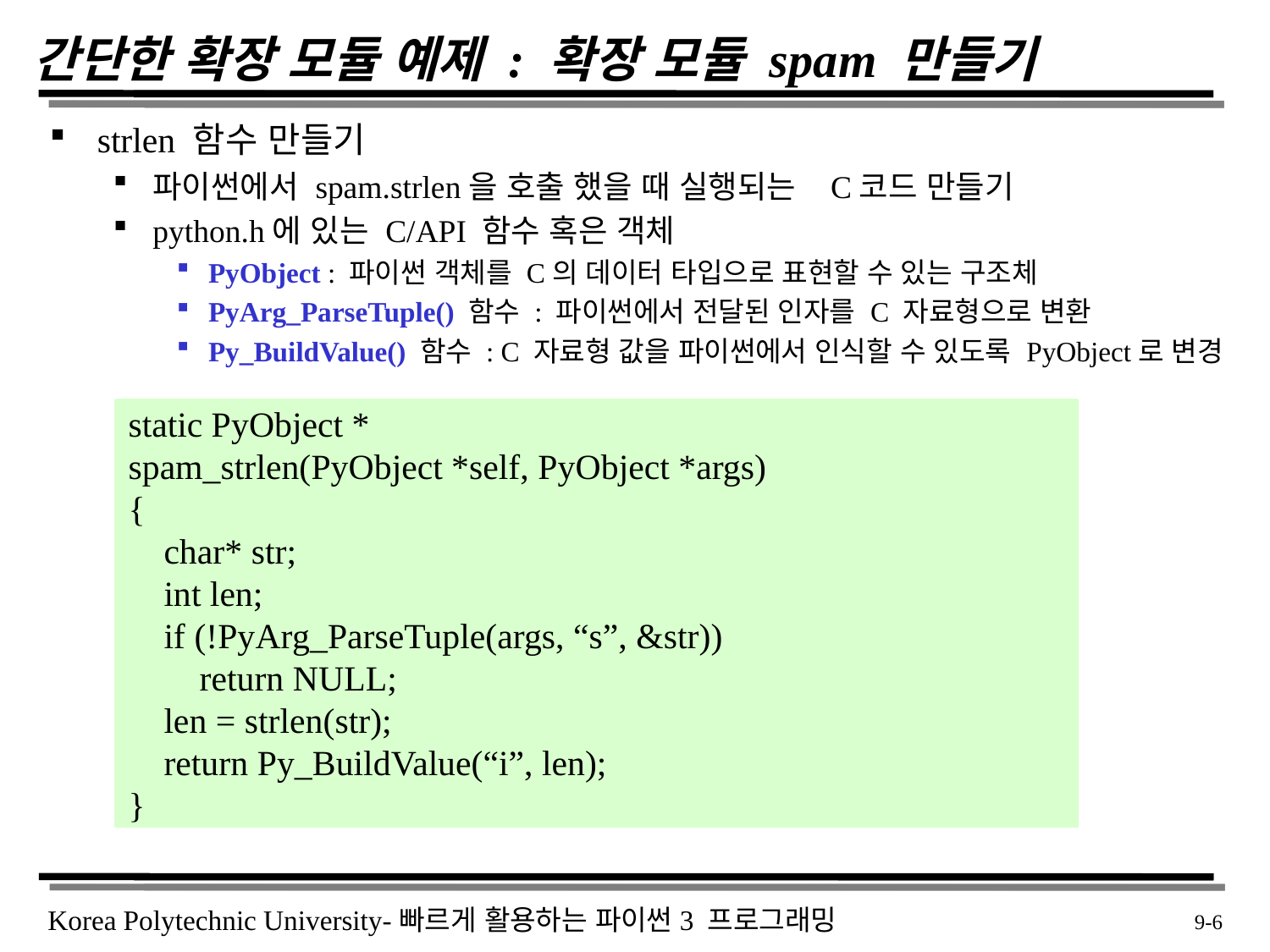

# 간단한 확장 모듈 예제 : 확장 모듈 spam 만들기
strlen 함수 만들기
파이썬에서 spam.strlen을 호출 했을 때 실행되는   C코드 만들기
python.h에 있는 C/API 함수 혹은 객체
PyObject : 파이썬 객체를 C의 데이터 타입으로 표현할 수 있는 구조체
PyArg_ParseTuple() 함수 : 파이썬에서 전달된 인자를 C 자료형으로 변환
Py_BuildValue() 함수 : C 자료형 값을 파이썬에서 인식할 수 있도록 PyObject로 변경

static PyObject *
spam_strlen(PyObject *self, PyObject *args)
{
    char* str;
    int len;
    if (!PyArg_ParseTuple(args, “s”, &str))
        return NULL;
    len = strlen(str);
    return Py_BuildValue(“i”, len);
}
 9-6